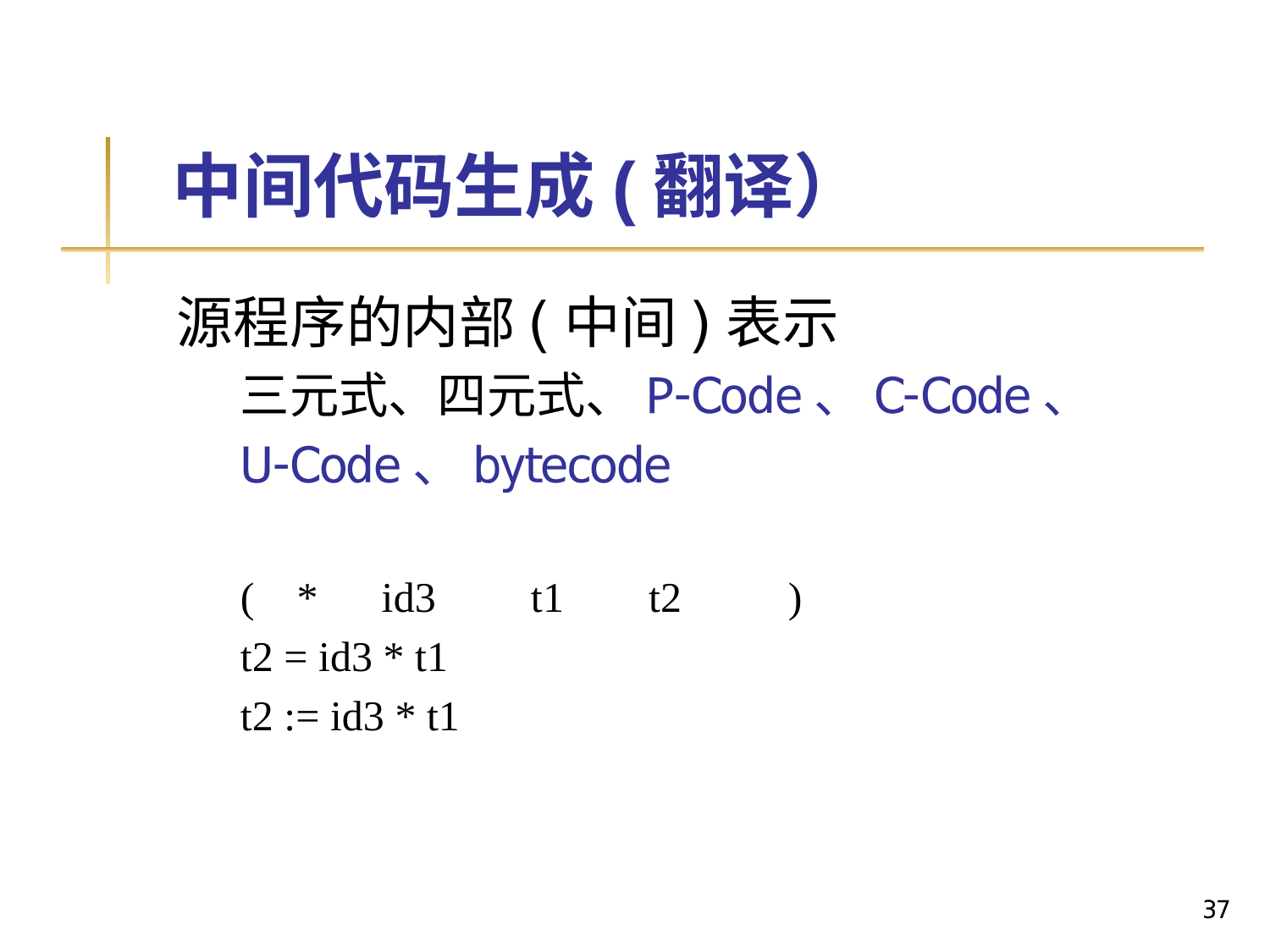

# 中间代码生成(翻译）
源程序的内部(中间)表示
三元式、四元式、P-Code、C-Code、
U-Code、bytecode

(    *      id3         t1        t2	)
t2 = id3 * t1
t2 := id3 * t1

37